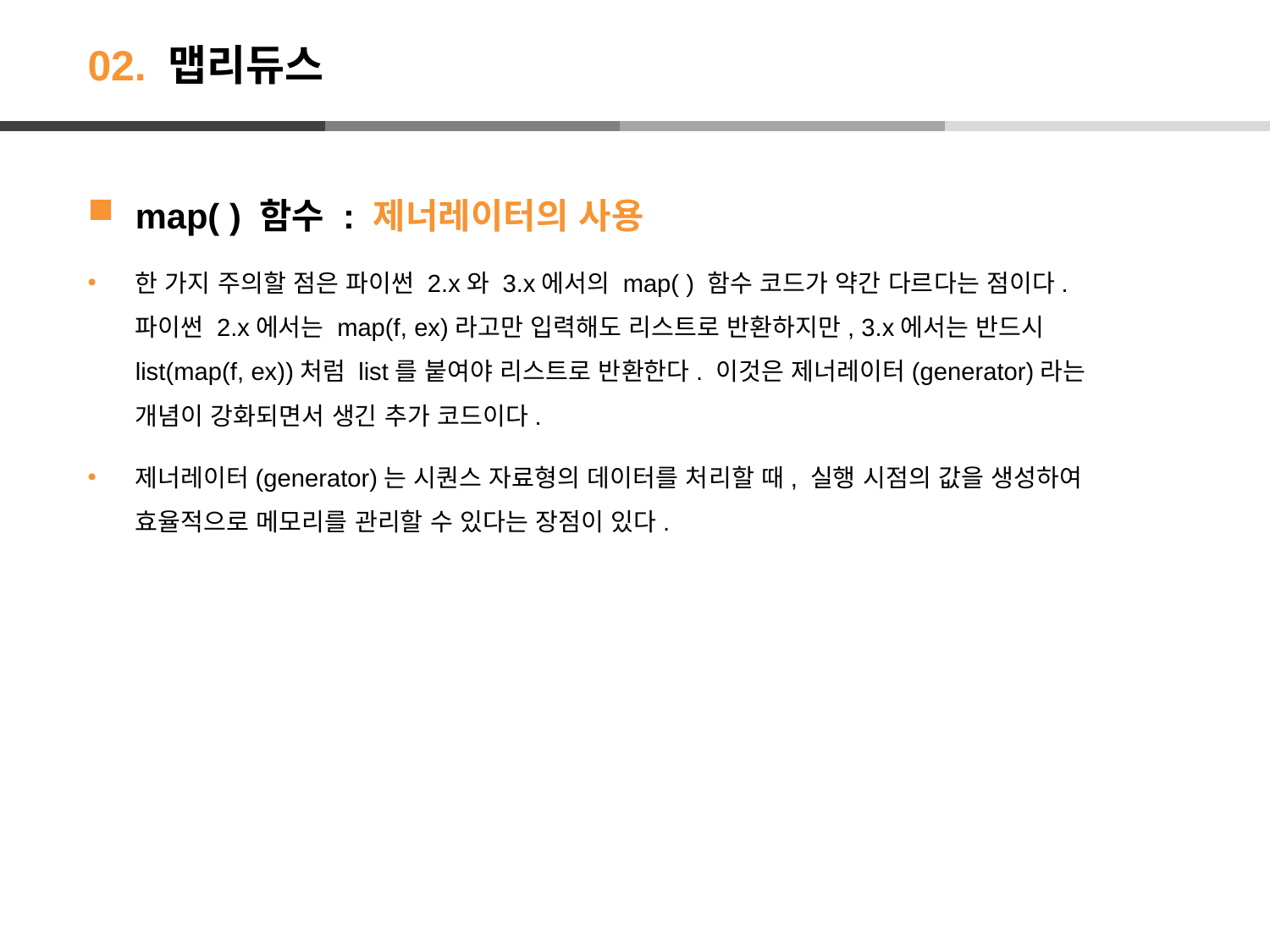

# 02. 맵리듀스
map( ) 함수 : 제너레이터의 사용

한 가지 주의할 점은 파이썬 2.x와 3.x에서의 map( ) 함수 코드가 약간 다르다는 점이다.   파이썬 2.x에서는 map(f, ex)라고만 입력해도 리스트로 반환하지만, 3.x에서는 반드시list(map(f, ex))처럼 list를 붙여야 리스트로 반환한다. 이것은 제너레이터(generator)라는 개념이 강화되면서 생긴 추가 코드이다.
제너레이터(generator)는 시퀀스 자료형의 데이터를 처리할 때, 실행 시점의 값을 생성하여 효율적으로 메모리를 관리할 수 있다는 장점이 있다.